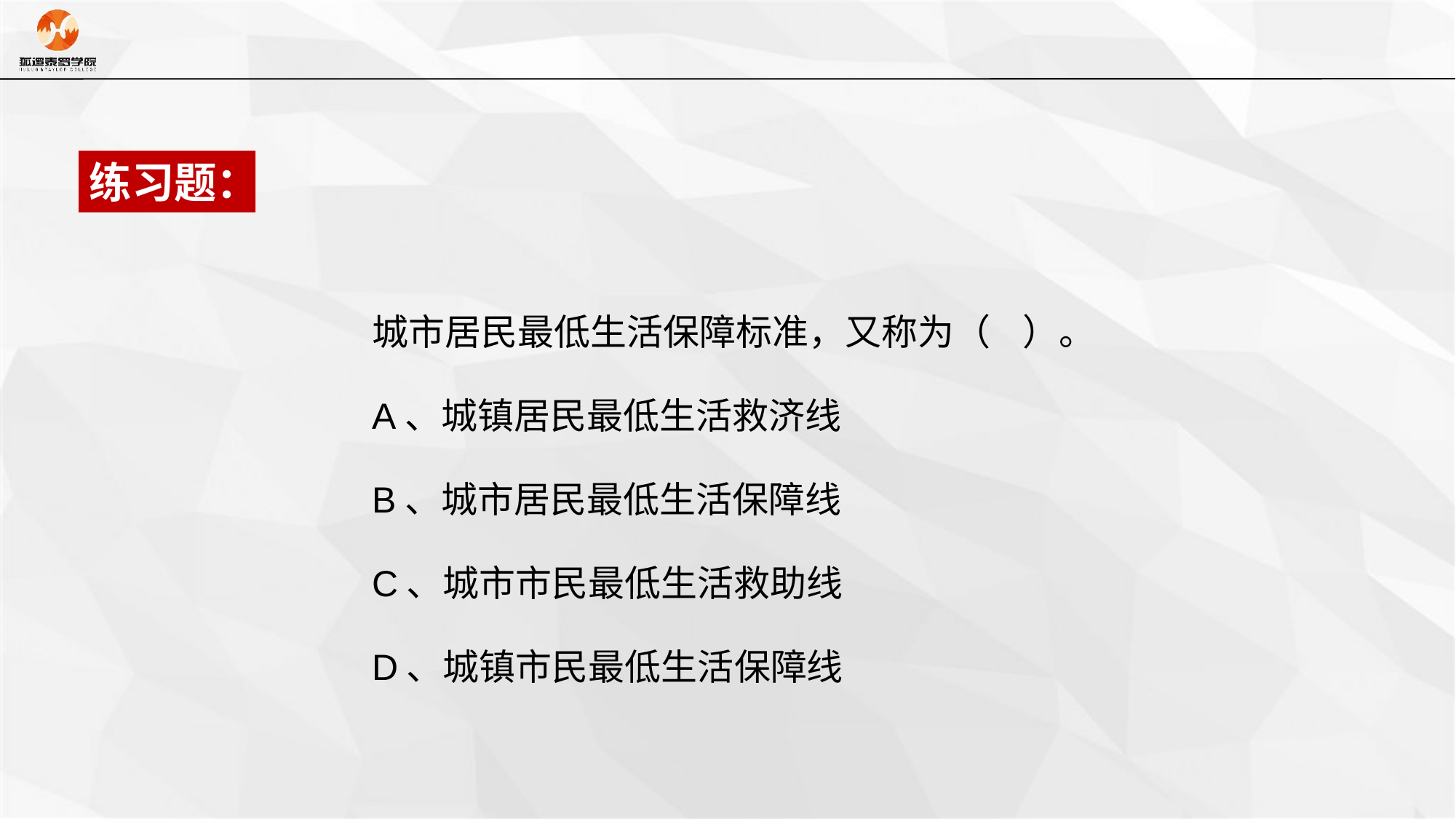

练习题：
城市居民最低生活保障标准，又称为（    ）。
A、城镇居民最低生活救济线
B、城市居民最低生活保障线
C、城市市民最低生活救助线
D、城镇市民最低生活保障线